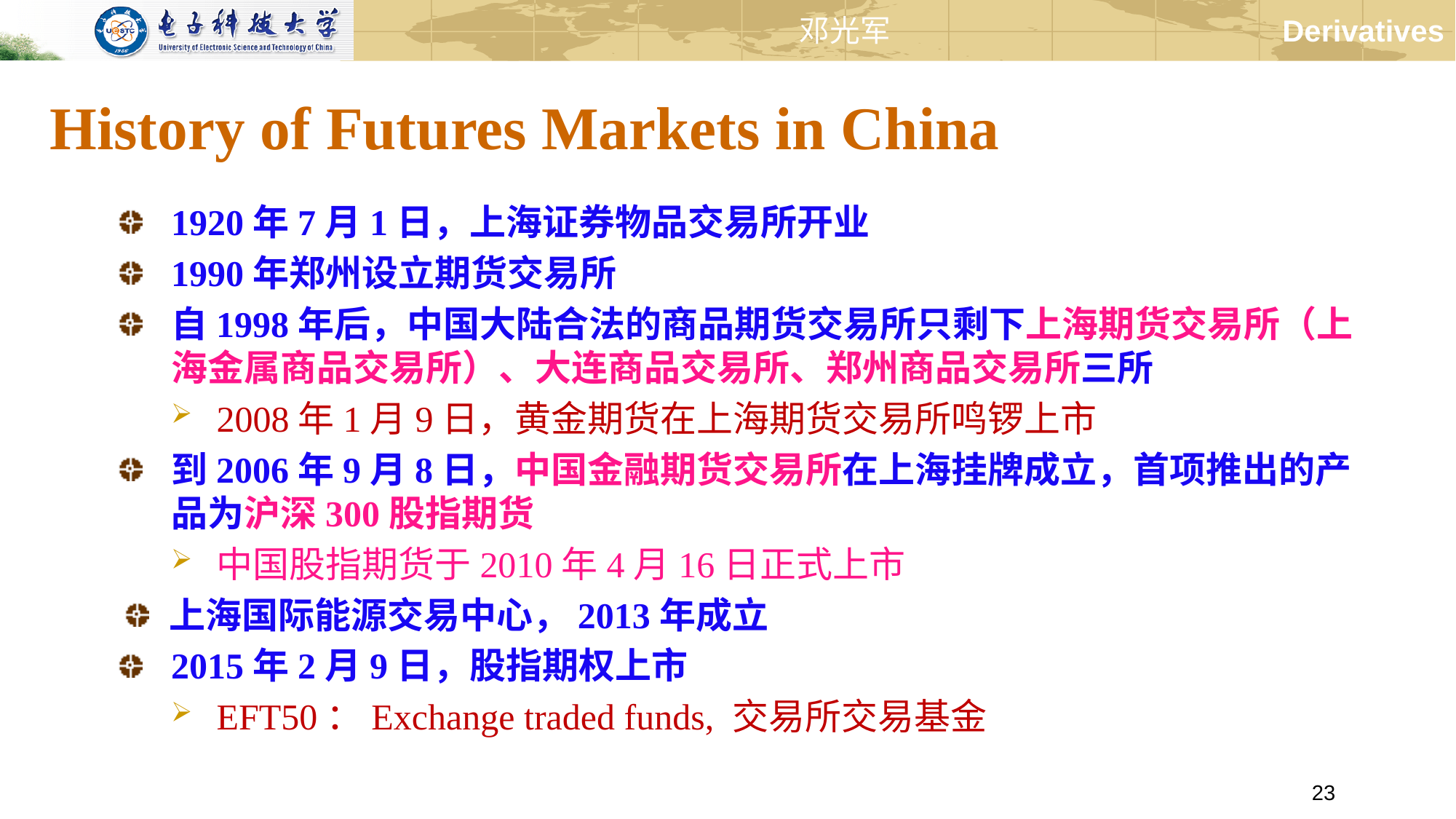

# History of Futures Markets in China
1920年7月1日，上海证券物品交易所开业
1990年郑州设立期货交易所
自1998年后，中国大陆合法的商品期货交易所只剩下上海期货交易所（上海金属商品交易所）、大连商品交易所、郑州商品交易所三所
2008年1月9日，黄金期货在上海期货交易所鸣锣上市
到2006年9月8日，中国金融期货交易所在上海挂牌成立，首项推出的产品为沪深300股指期货
中国股指期货于2010年4月16日正式上市
上海国际能源交易中心，2013年成立
2015年2月9日，股指期权上市
EFT50：Exchange traded funds, 交易所交易基金